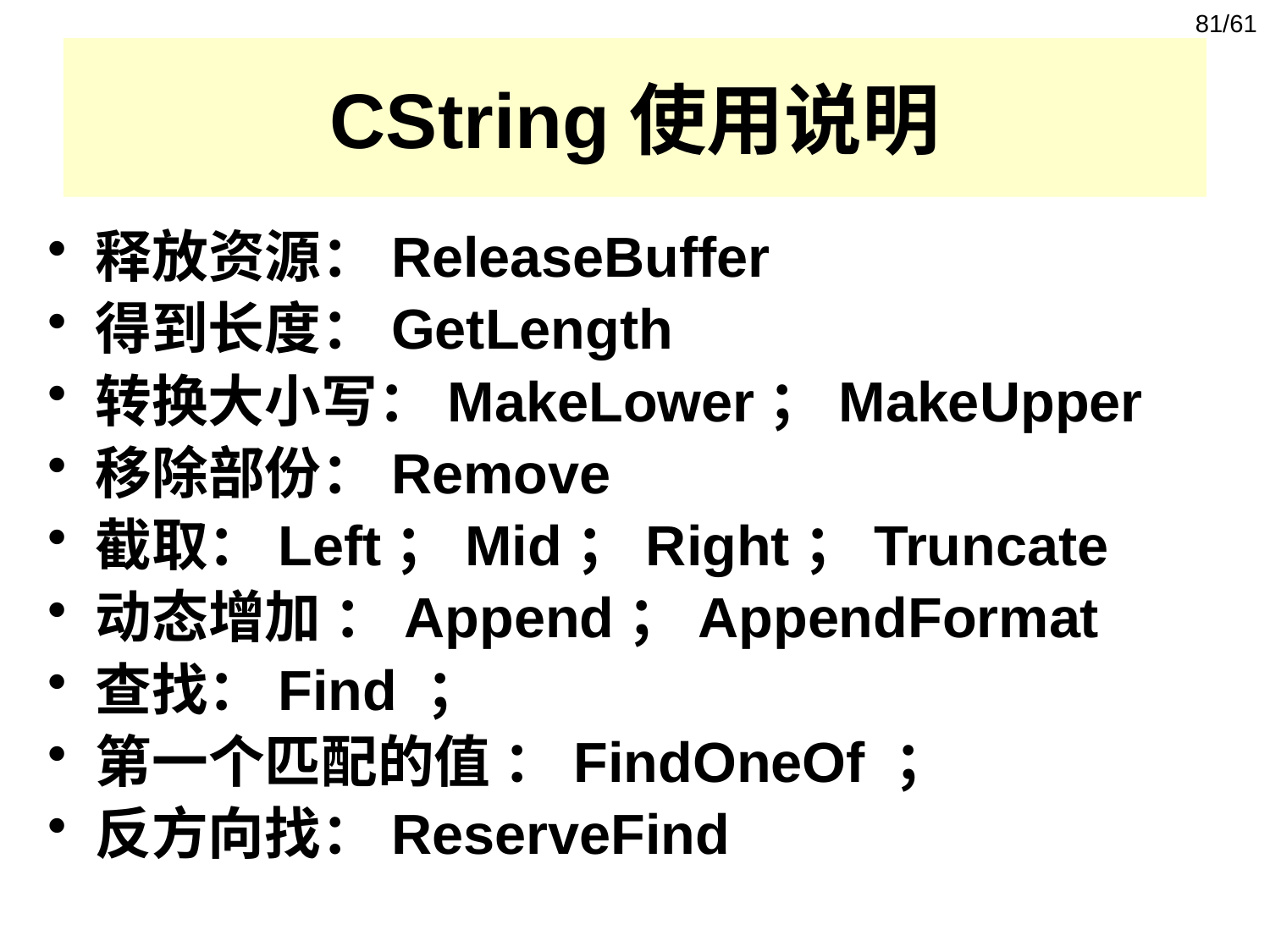

81/61
# CString使用说明
释放资源：ReleaseBuffer
得到长度：GetLength
转换大小写：MakeLower；MakeUpper
移除部份：Remove
截取：Left；Mid；Right；Truncate
动态增加 ：Append；AppendFormat
查找：Find ；
第一个匹配的值 ：FindOneOf ；
反方向找：ReserveFind